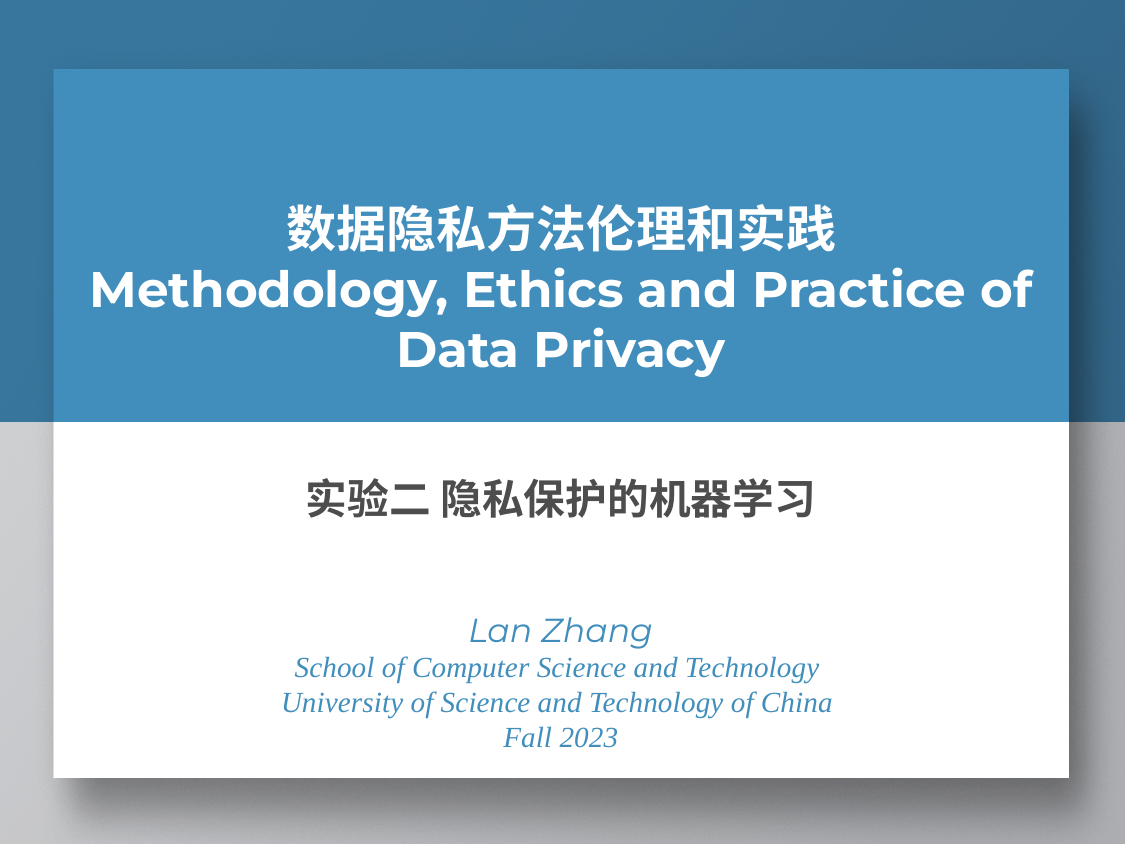

# 数据隐私方法伦理和实践 Methodology, Ethics and Practice of Data Privacy
实验二 隐私保护的机器学习
Lan Zhang
School of Computer Science and Technology
University of Science and Technology of China
Fall 2023